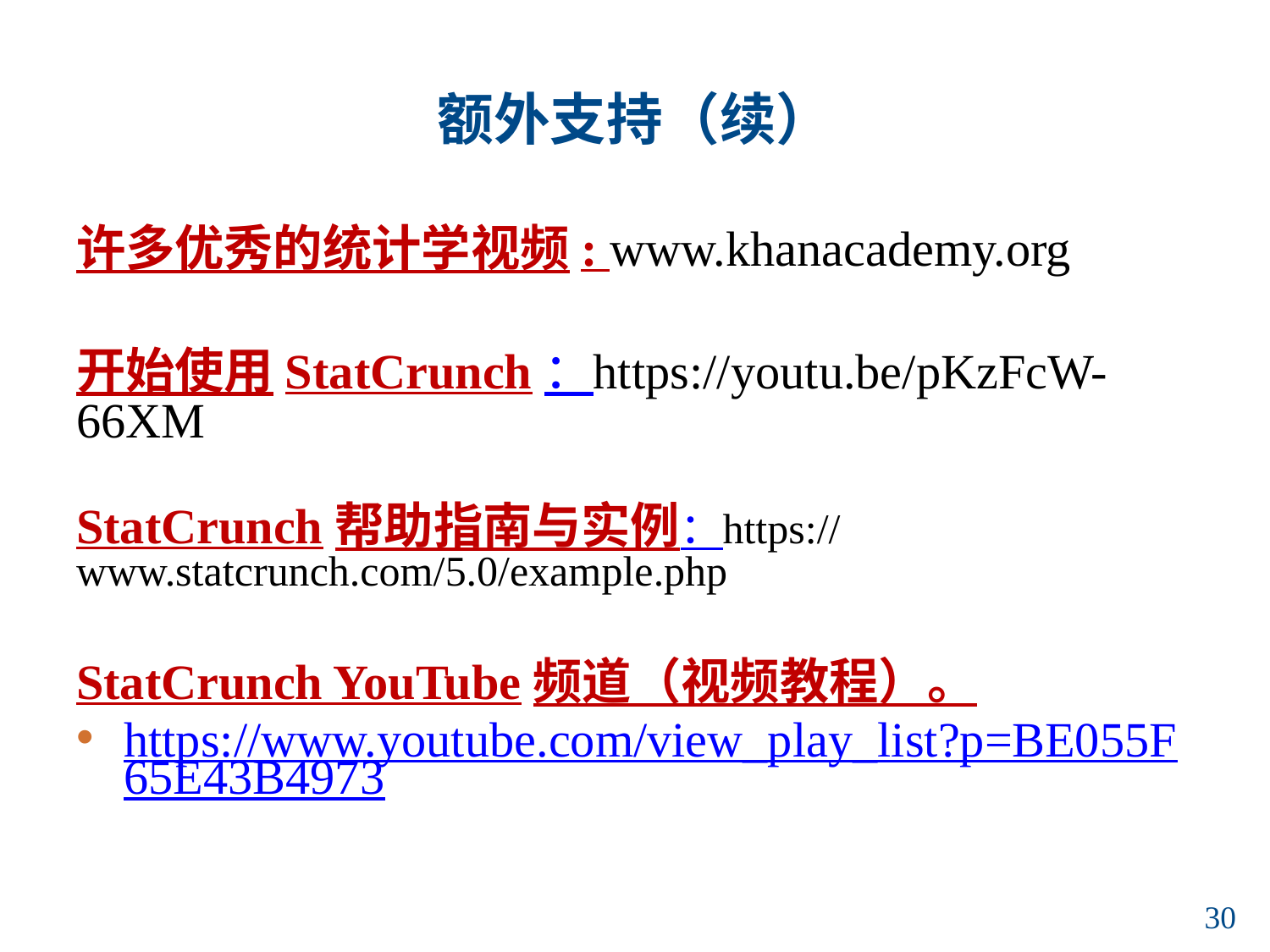

# 额外支持（续）
许多优秀的统计学视频: www.khanacademy.org

开始使用StatCrunch：https://youtu.be/pKzFcW-66XM
StatCrunch帮助指南与实例：https://www.statcrunch.com/5.0/example.php

StatCrunch YouTube频道（视频教程）。
https://www.youtube.com/view_play_list?p=BE055F65E43B4973

30